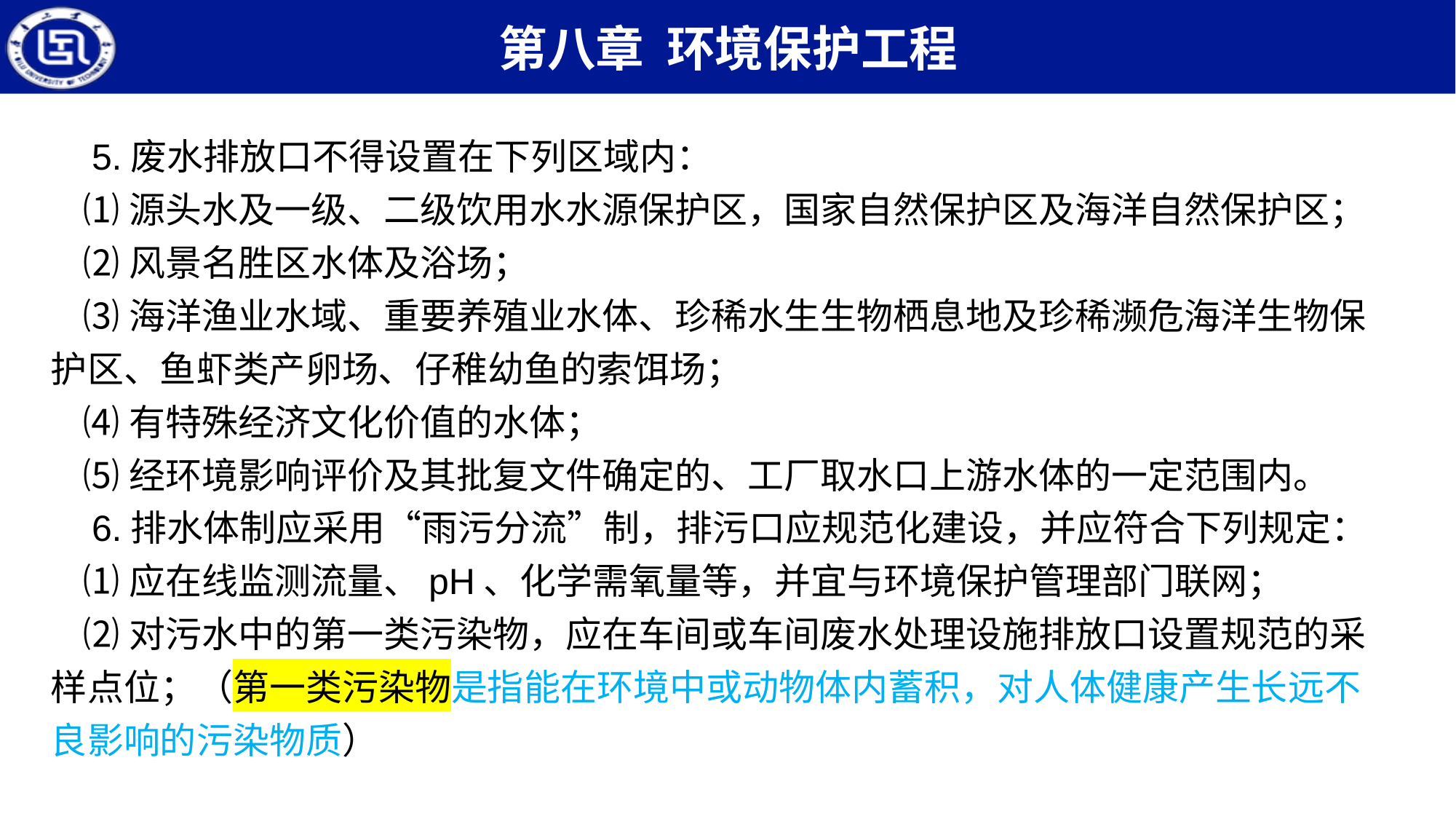

5.废水排放口不得设置在下列区域内：
    ⑴源头水及一级、二级饮用水水源保护区，国家自然保护区及海洋自然保护区；
    ⑵风景名胜区水体及浴场；
    ⑶海洋渔业水域、重要养殖业水体、珍稀水生生物栖息地及珍稀濒危海洋生物保护区、鱼虾类产卵场、仔稚幼鱼的索饵场；
    ⑷有特殊经济文化价值的水体；
    ⑸经环境影响评价及其批复文件确定的、工厂取水口上游水体的一定范围内。
    6.排水体制应采用“雨污分流”制，排污口应规范化建设，并应符合下列规定：
    ⑴应在线监测流量、pH、化学需氧量等，并宜与环境保护管理部门联网；
    ⑵对污水中的第一类污染物，应在车间或车间废水处理设施排放口设置规范的采样点位；（第一类污染物是指能在环境中或动物体内蓄积，对人体健康产生长远不良影响的污染物质）